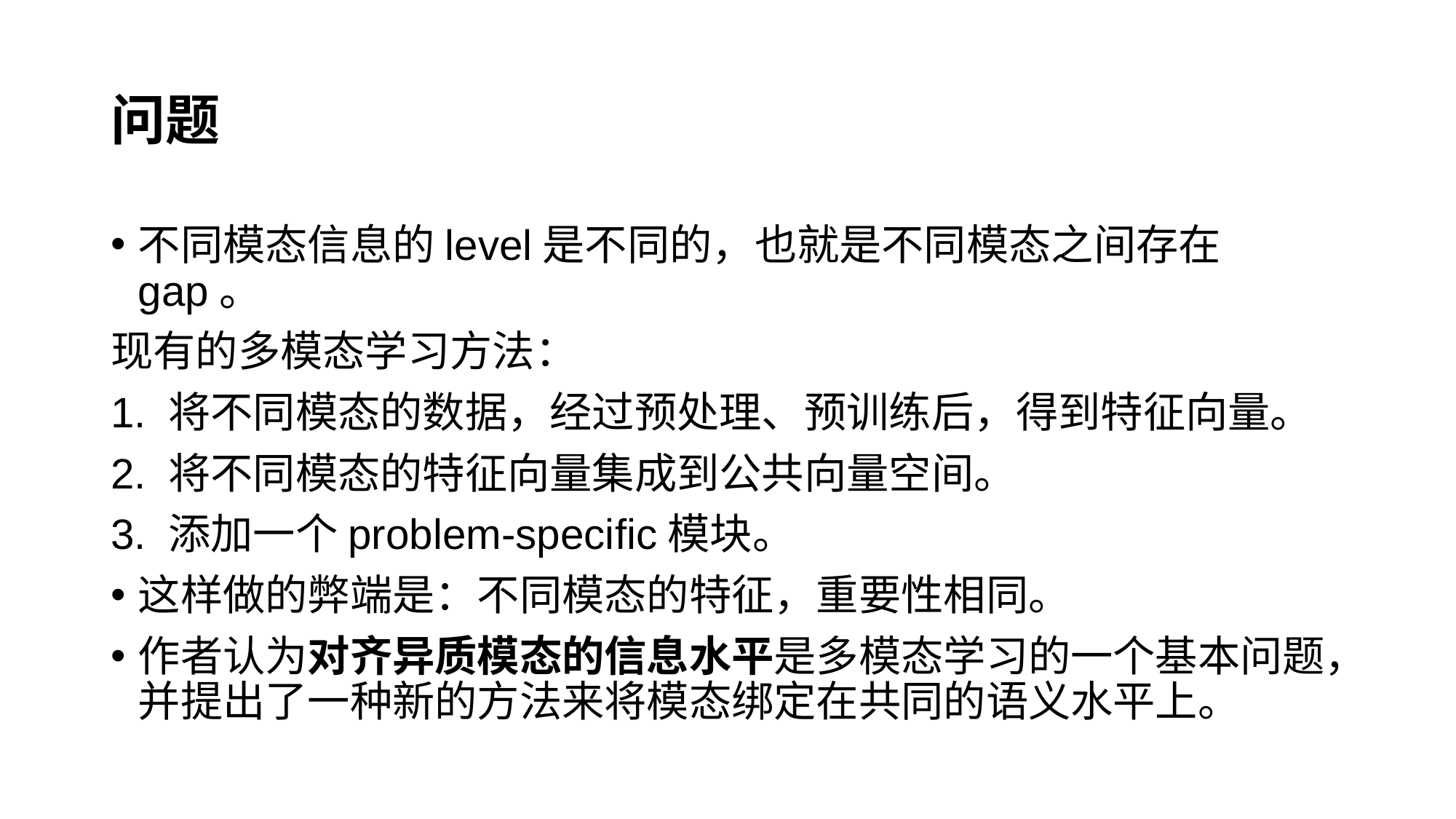

# 问题
不同模态信息的level是不同的，也就是不同模态之间存在gap。
现有的多模态学习方法：
1. 将不同模态的数据，经过预处理、预训练后，得到特征向量。
2. 将不同模态的特征向量集成到公共向量空间。
3. 添加一个problem-specific模块。
这样做的弊端是：不同模态的特征，重要性相同。
作者认为对齐异质模态的信息水平是多模态学习的一个基本问题，并提出了一种新的方法来将模态绑定在共同的语义水平上。